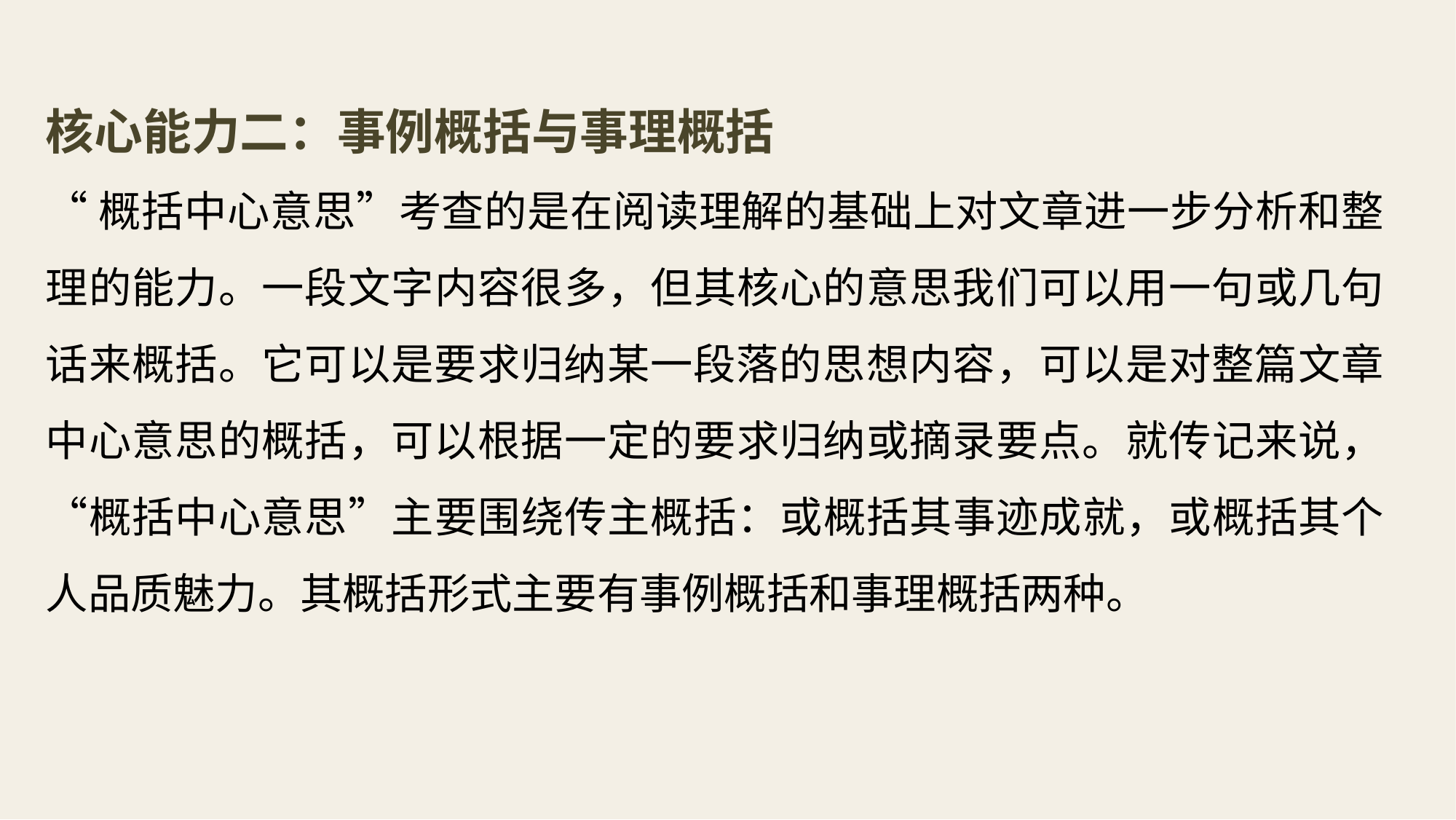

核心能力二：事例概括与事理概括
“概括中心意思”考查的是在阅读理解的基础上对文章进一步分析和整理的能力。一段文字内容很多，但其核心的意思我们可以用一句或几句话来概括。它可以是要求归纳某一段落的思想内容，可以是对整篇文章中心意思的概括，可以根据一定的要求归纳或摘录要点。就传记来说，“概括中心意思”主要围绕传主概括：或概括其事迹成就，或概括其个人品质魅力。其概括形式主要有事例概括和事理概括两种。